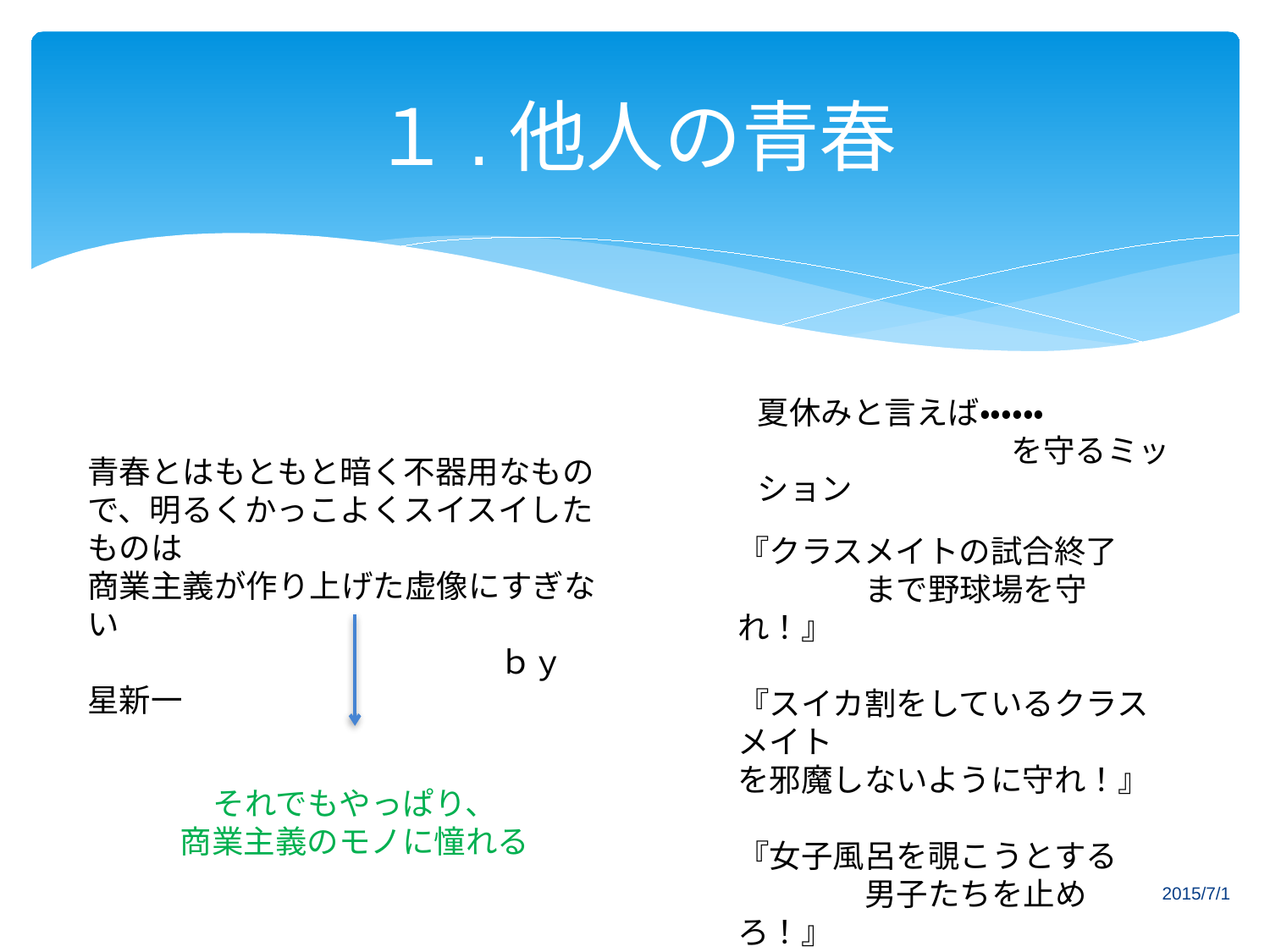

# １.他人の青春
夏休みと言えば・・・・・・
	　　　　を守るミッション
青春とはもともと暗く不器用なもので、明るくかっこよくスイスイしたものは
商業主義が作り上げた虚像にすぎない
		　　　　　ｂｙ　星新一
『クラスメイトの試合終了
	まで野球場を守れ！』

『スイカ割をしているクラスメイト
を邪魔しないように守れ！』

『女子風呂を覗こうとする
	男子たちを止めろ！』

・・・・・・等、複数製作予定
それでもやっぱり、
商業主義のモノに憧れる

2015/7/1